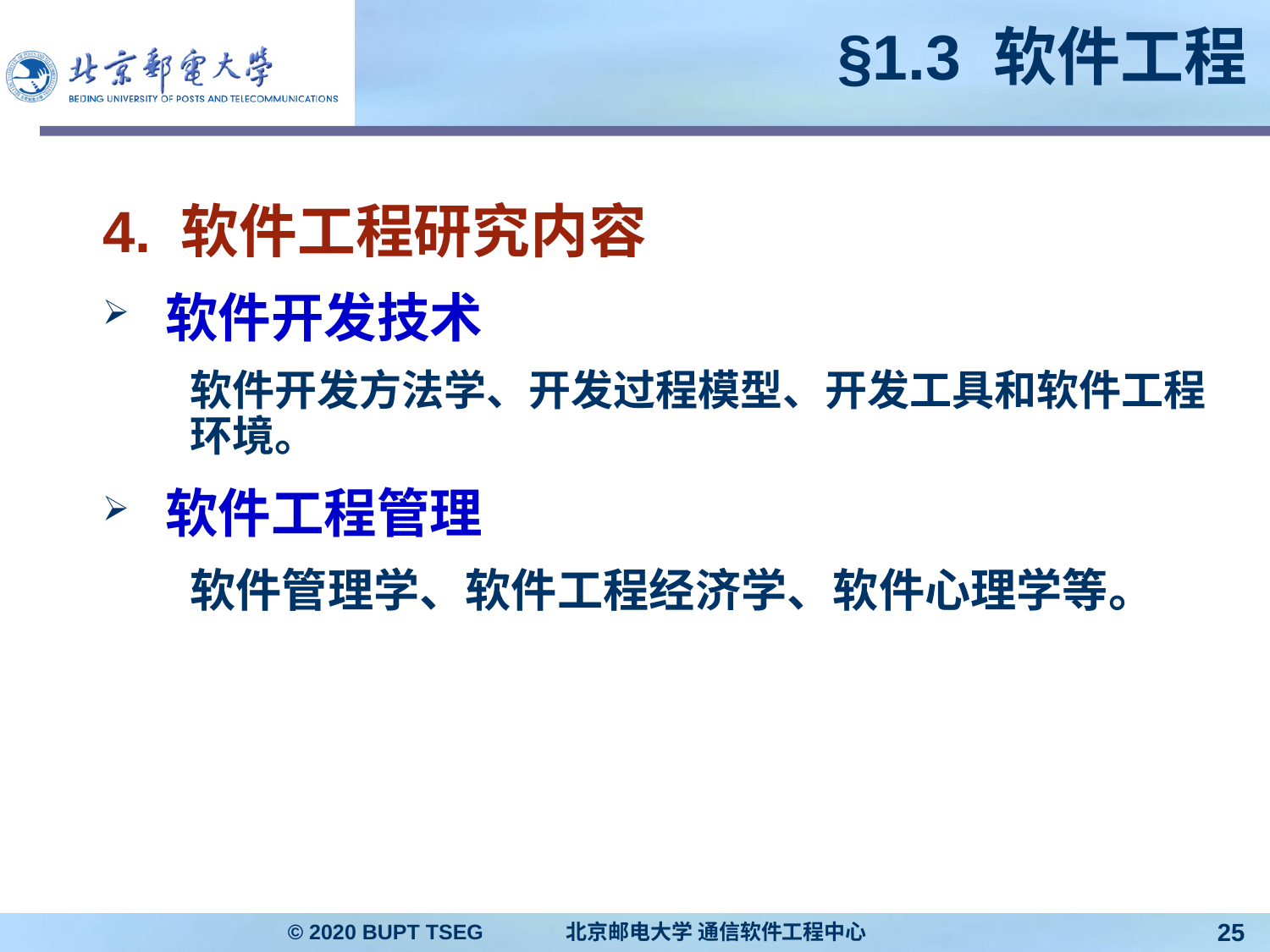

# §1.3 软件工程
4. 软件工程研究内容
软件开发技术
软件开发方法学、开发过程模型、开发工具和软件工程环境。
软件工程管理
软件管理学、软件工程经济学、软件心理学等。
© 2020 BUPT TSEG             北京邮电大学 通信软件工程中心